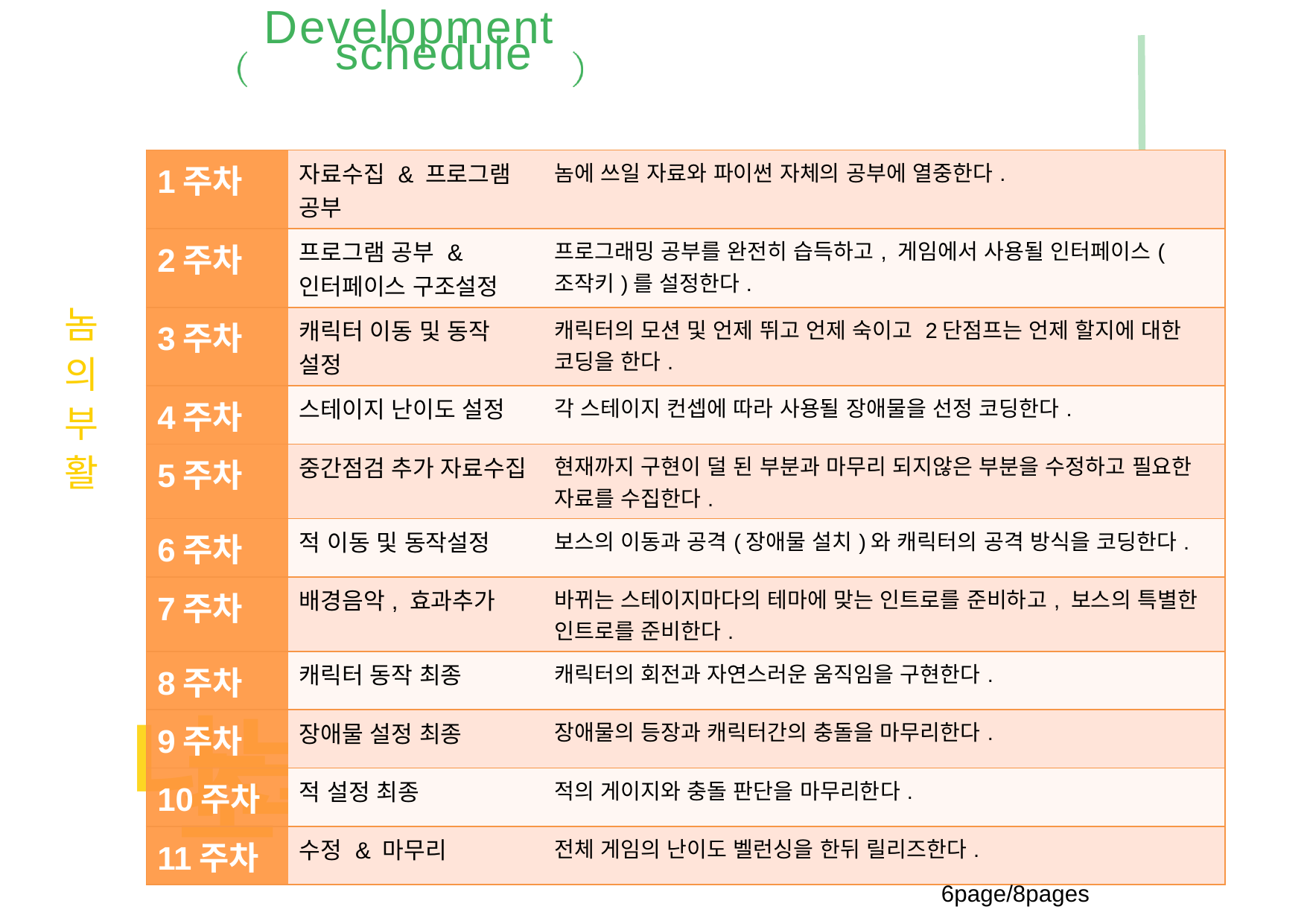

Development schedule
| 1주차 | 자료수집 & 프로그램 공부 | 놈에 쓰일 자료와 파이썬 자체의 공부에 열중한다. |
| --- | --- | --- |
| 2주차 | 프로그램 공부 &인터페이스 구조설정 | 프로그래밍 공부를 완전히 습득하고, 게임에서 사용될 인터페이스(조작키)를 설정한다. |
| 3주차 | 캐릭터 이동 및 동작 설정 | 캐릭터의 모션 및 언제 뛰고 언제 숙이고 2단점프는 언제 할지에 대한 코딩을 한다. |
| 4주차 | 스테이지 난이도 설정 | 각 스테이지 컨셉에 따라 사용될 장애물을 선정 코딩한다. |
| 5주차 | 중간점검 추가 자료수집 | 현재까지 구현이 덜 된 부분과 마무리 되지않은 부분을 수정하고 필요한 자료를 수집한다. |
| 6주차 | 적 이동 및 동작설정 | 보스의 이동과 공격(장애물 설치)와 캐릭터의 공격 방식을 코딩한다. |
| 7주차 | 배경음악, 효과추가 | 바뀌는 스테이지마다의 테마에 맞는 인트로를 준비하고, 보스의 특별한 인트로를 준비한다. |
| 8주차 | 캐릭터 동작 최종 | 캐릭터의 회전과 자연스러운 움직임을 구현한다. |
| 9주차 | 장애물 설정 최종 | 장애물의 등장과 캐릭터간의 충돌을 마무리한다. |
| 10주차 | 적 설정 최종 | 적의 게이지와 충돌 판단을 마무리한다. |
| 11주차 | 수정 & 마무리 | 전체 게임의 난이도 벨런싱을 한뒤 릴리즈한다. |

놈
의
부
활
나는 JUICY한 조물주가 된다!
6page/8pages